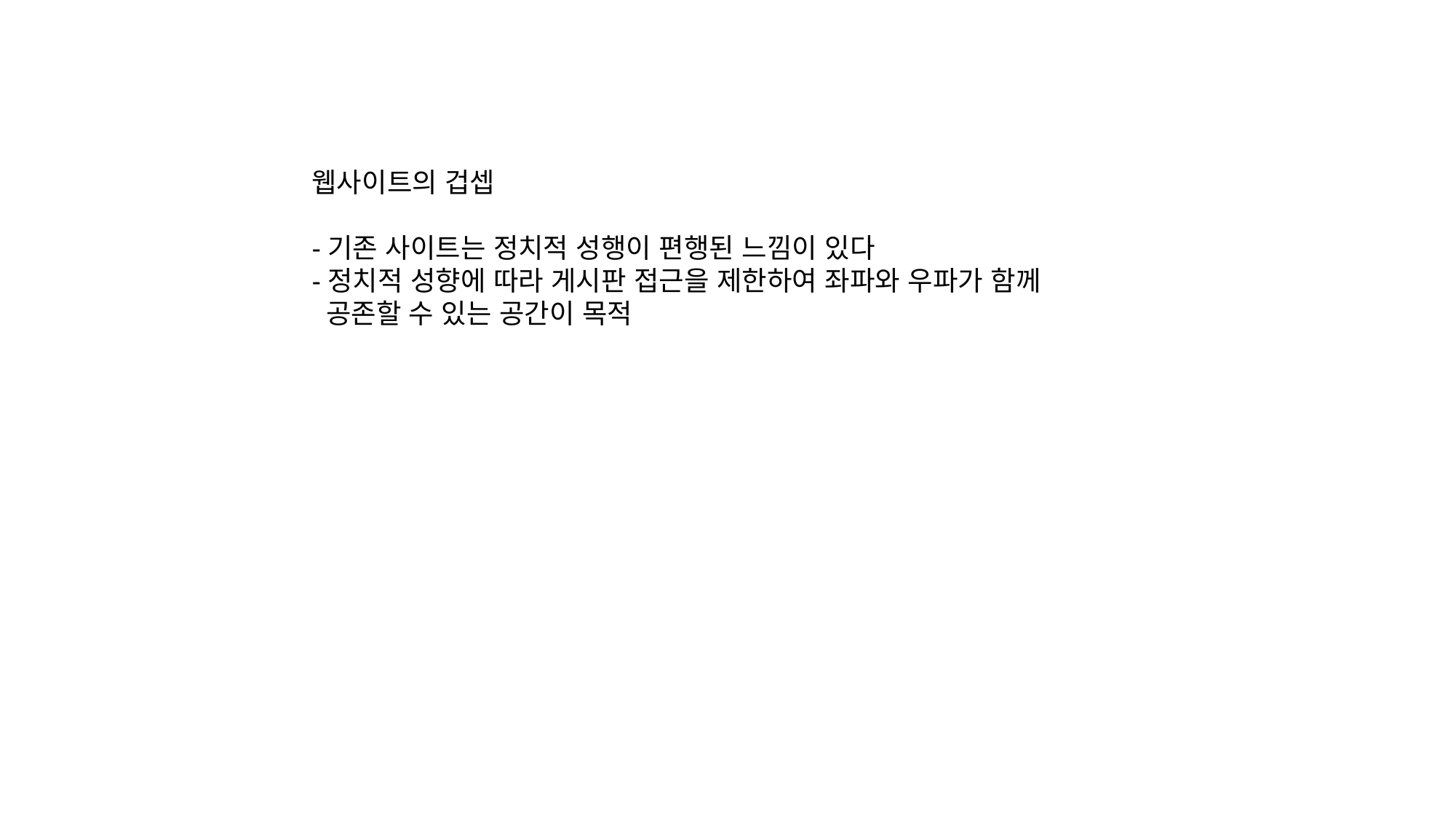

웹사이트의 겁셉

-기존 사이트는 정치적 성행이 편행된 느낌이 있다
-정치적 성향에 따라 게시판 접근을 제한하여 좌파와 우파가 함께
 공존할 수 있는 공간이 목적